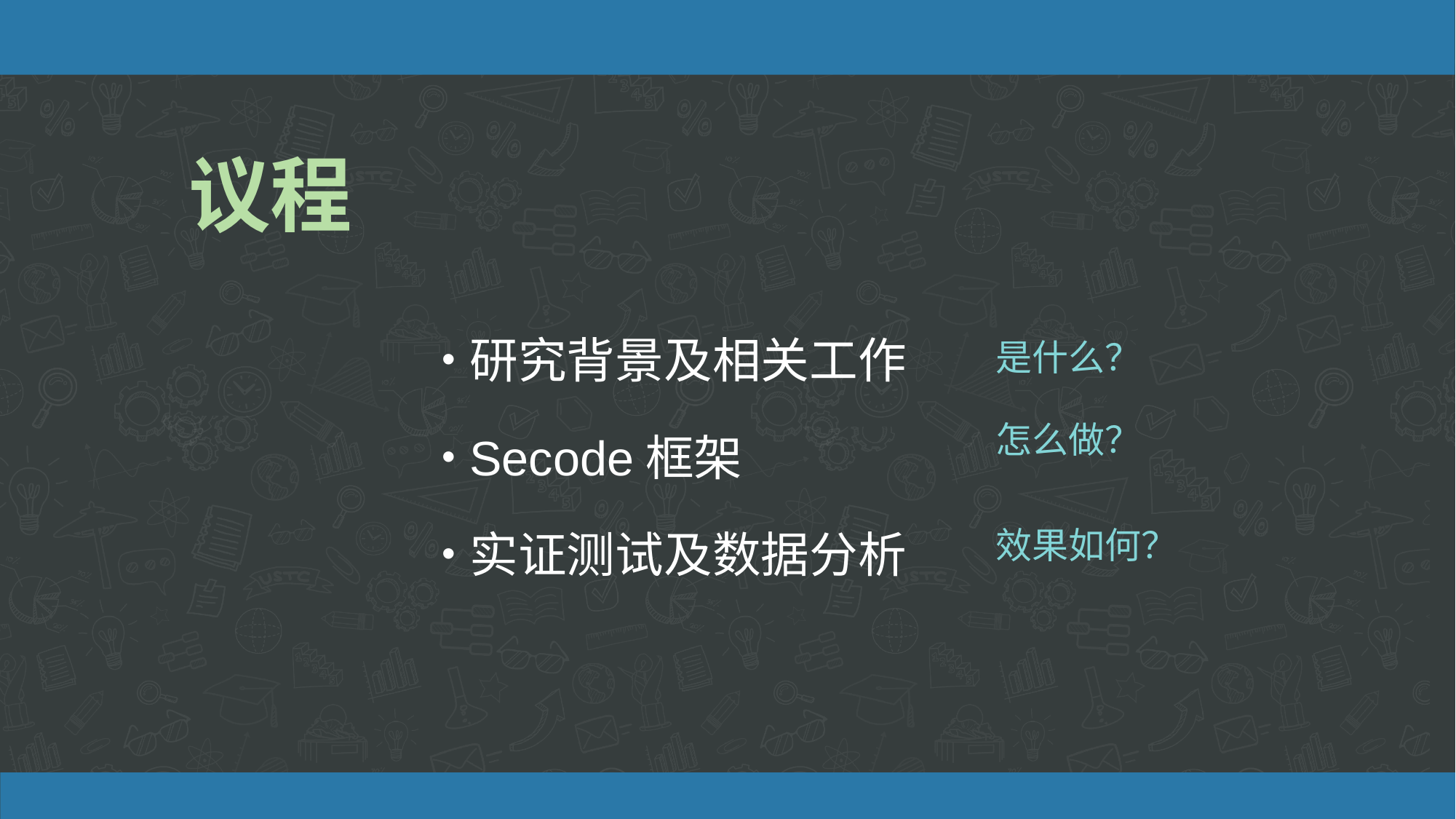

# 议程
研究背景及相关工作
Secode框架
实证测试及数据分析
是什么？
怎么做？
效果如何？